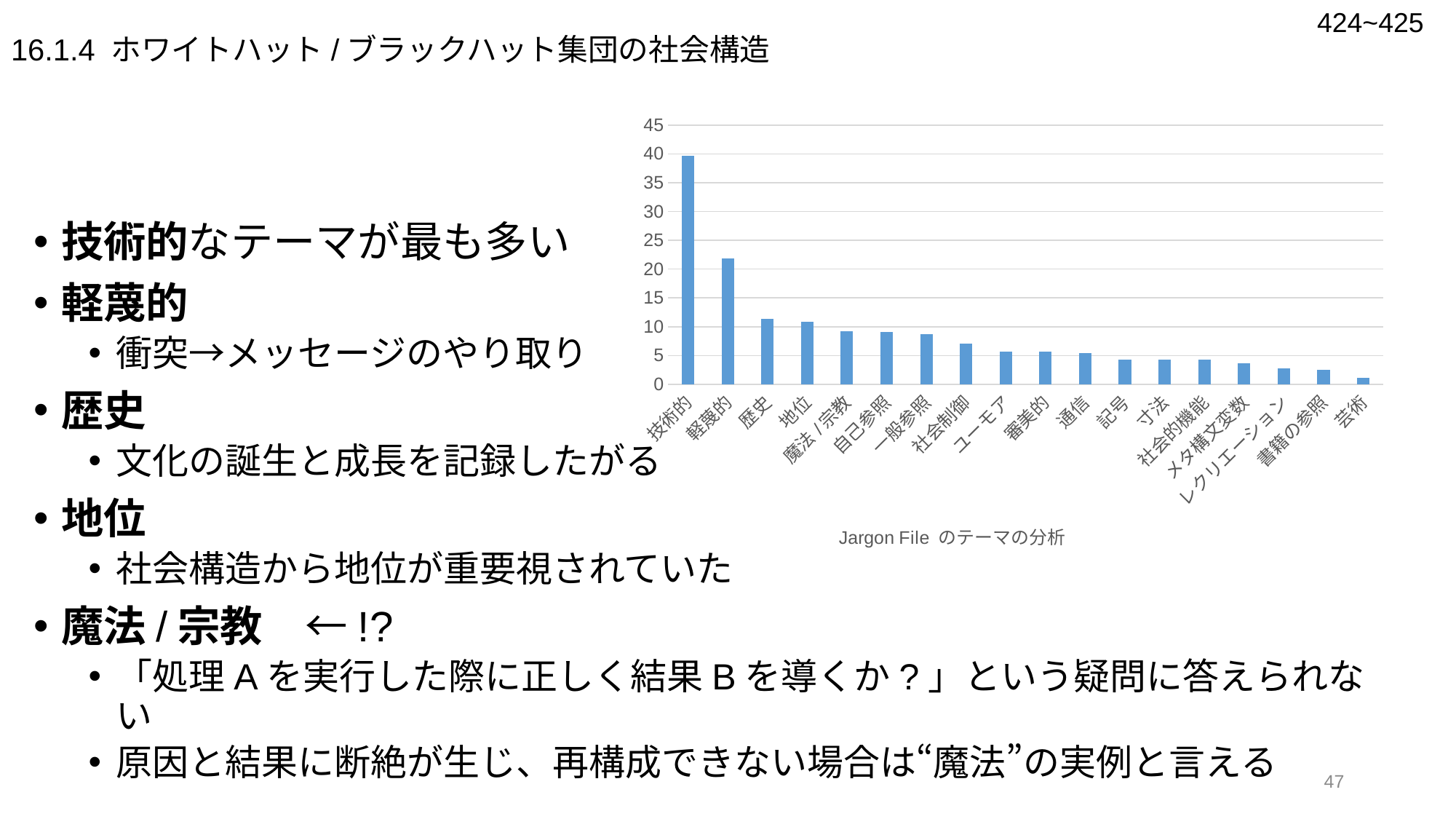

# 16.1.4 ホワイトハット/ブラックハット集団の社会構造
424~425

### Chart: Jargon File のテーマの分析

| Category | 系列 1 |
|---|---|
| 技術的 | 39.7 |
| 軽蔑的 | 21.9 |
| 歴史 | 11.4 |
| 地位 | 10.8 |
| 魔法/宗教 | 9.2 |
| 自己参照 | 9.1 |
| 一般参照 | 8.7 |
| 社会制御 | 7.0 |
| ユーモア | 5.7 |
| 審美的 | 5.6 |
| 通信 | 5.4 |
| 記号 | 4.3 |
| 寸法 | 4.3 |
| 社会的機能 | 4.3 |
| メタ構文変数 | 3.7 |
| レクリエーション | 2.7 |
| 書籍の参照 | 2.5 |
| 芸術 | 1.1 |
技術的なテーマが最も多い
軽蔑的
衝突→メッセージのやり取り
歴史
文化の誕生と成長を記録したがる
地位
社会構造から地位が重要視されていた
魔法/宗教　←!?
「処理Aを実行した際に正しく結果Bを導くか?」という疑問に答えられない
原因と結果に断絶が生じ、再構成できない場合は“魔法”の実例と言える

47